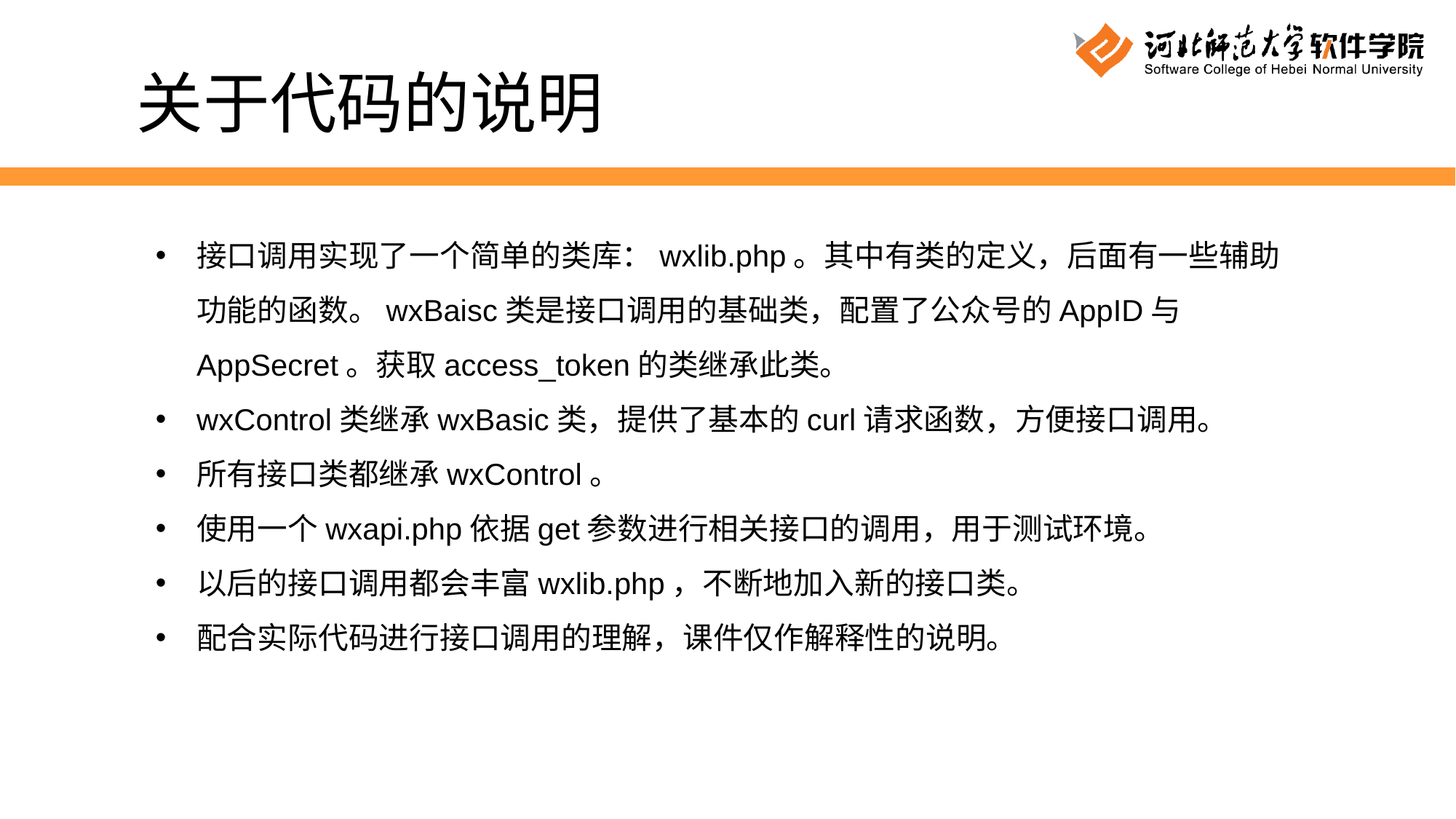

关于代码的说明
接口调用实现了一个简单的类库：wxlib.php。其中有类的定义，后面有一些辅助功能的函数。wxBaisc类是接口调用的基础类，配置了公众号的AppID与AppSecret。获取access_token的类继承此类。
wxControl类继承wxBasic类，提供了基本的curl请求函数，方便接口调用。
所有接口类都继承wxControl。
使用一个wxapi.php依据get参数进行相关接口的调用，用于测试环境。
以后的接口调用都会丰富wxlib.php，不断地加入新的接口类。
配合实际代码进行接口调用的理解，课件仅作解释性的说明。